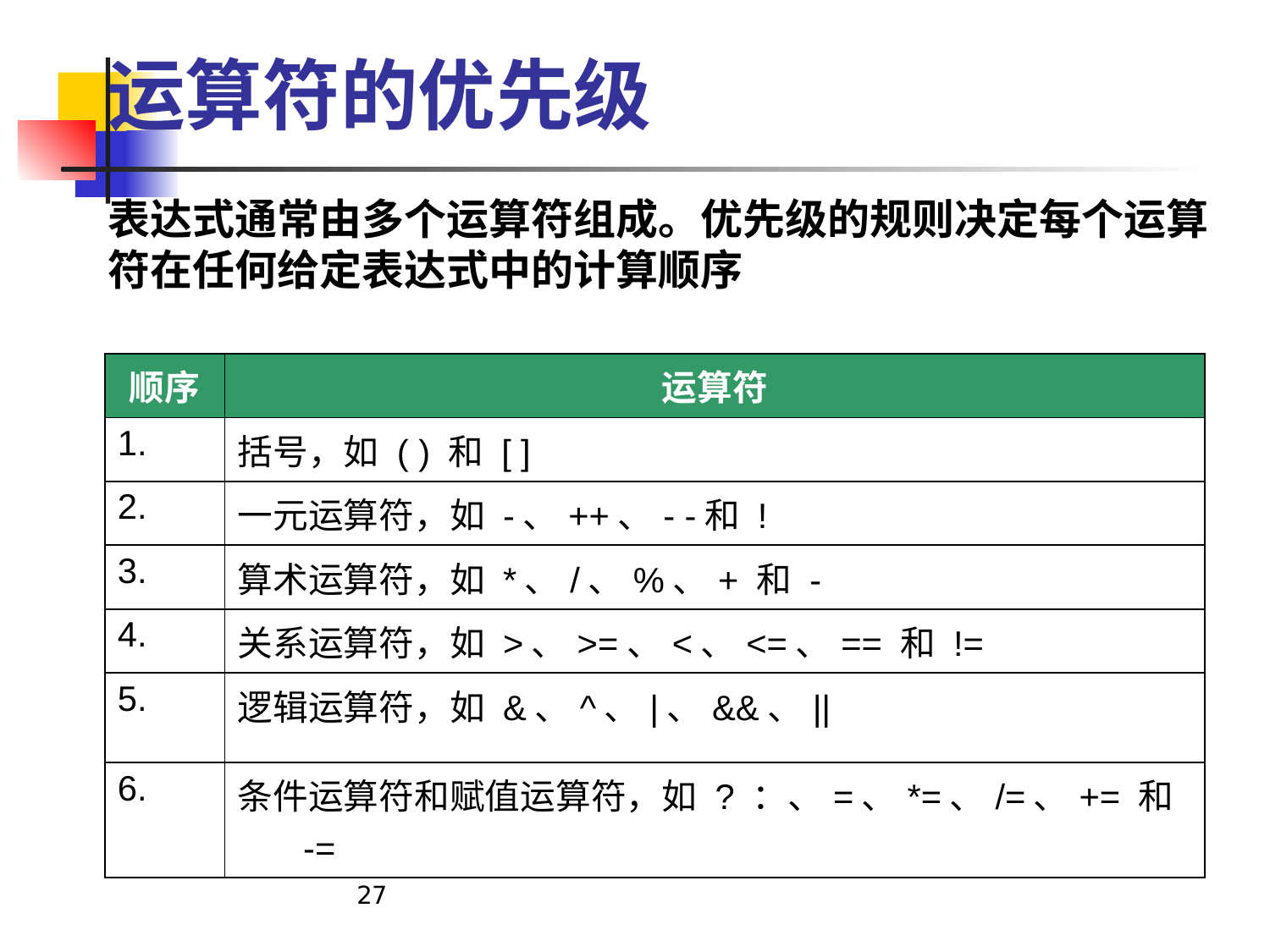

# 运算符的优先级
表达式通常由多个运算符组成。优先级的规则决定每个运算符在任何给定表达式中的计算顺序
| 顺序 | 运算符 |
| --- | --- |
| 1. | 括号，如 ( ) 和 [ ] |
| 2. | 一元运算符，如 -、++、- -和 ! |
| 3. | 算术运算符，如 \*、/、%、+ 和 - |
| 4. | 关系运算符，如 >、>=、<、<=、== 和 != |
| 5. | 逻辑运算符，如 &、^、|、&&、|| |
| 6. | 条件运算符和赋值运算符，如 ? ：、=、\*=、/=、+= 和 -= |
27